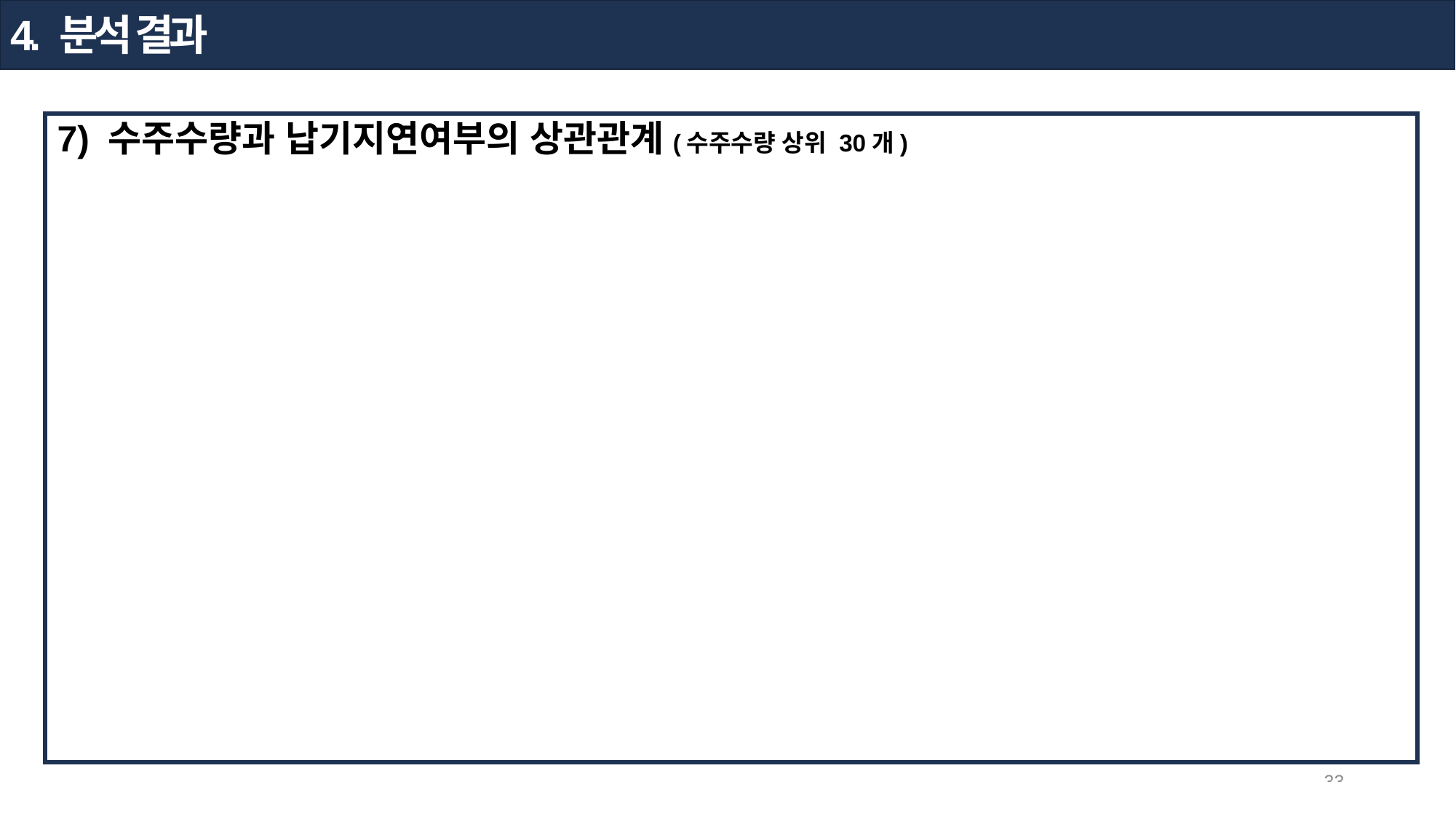

4. 분석 결과
7) 수주수량과 납기지연여부의 상관관계(수주수량 상위 30개)

33